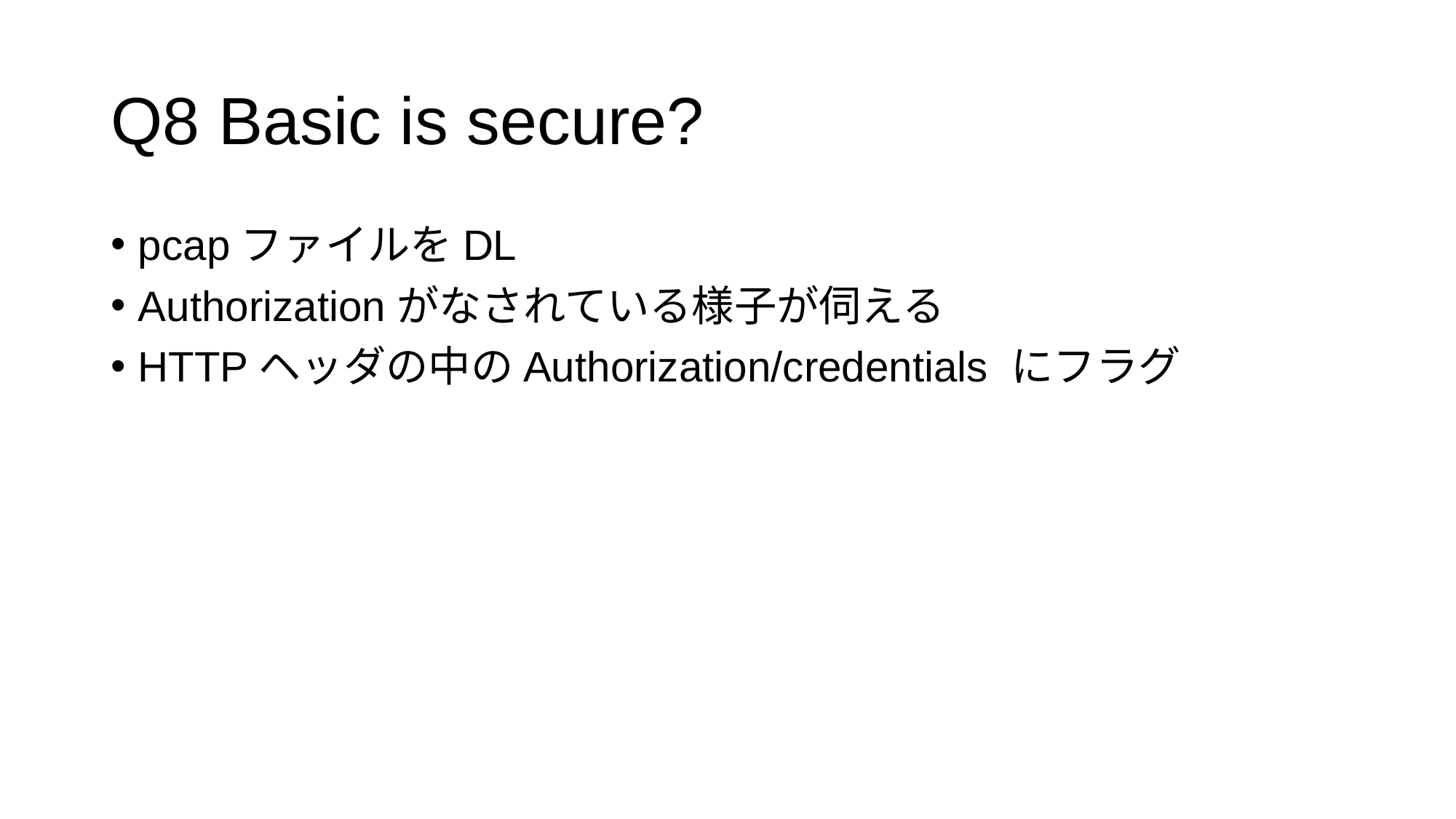

# Q8 Basic is secure?
pcapファイルをDL
Authorizationがなされている様子が伺える
HTTPヘッダの中のAuthorization/credentials にフラグ